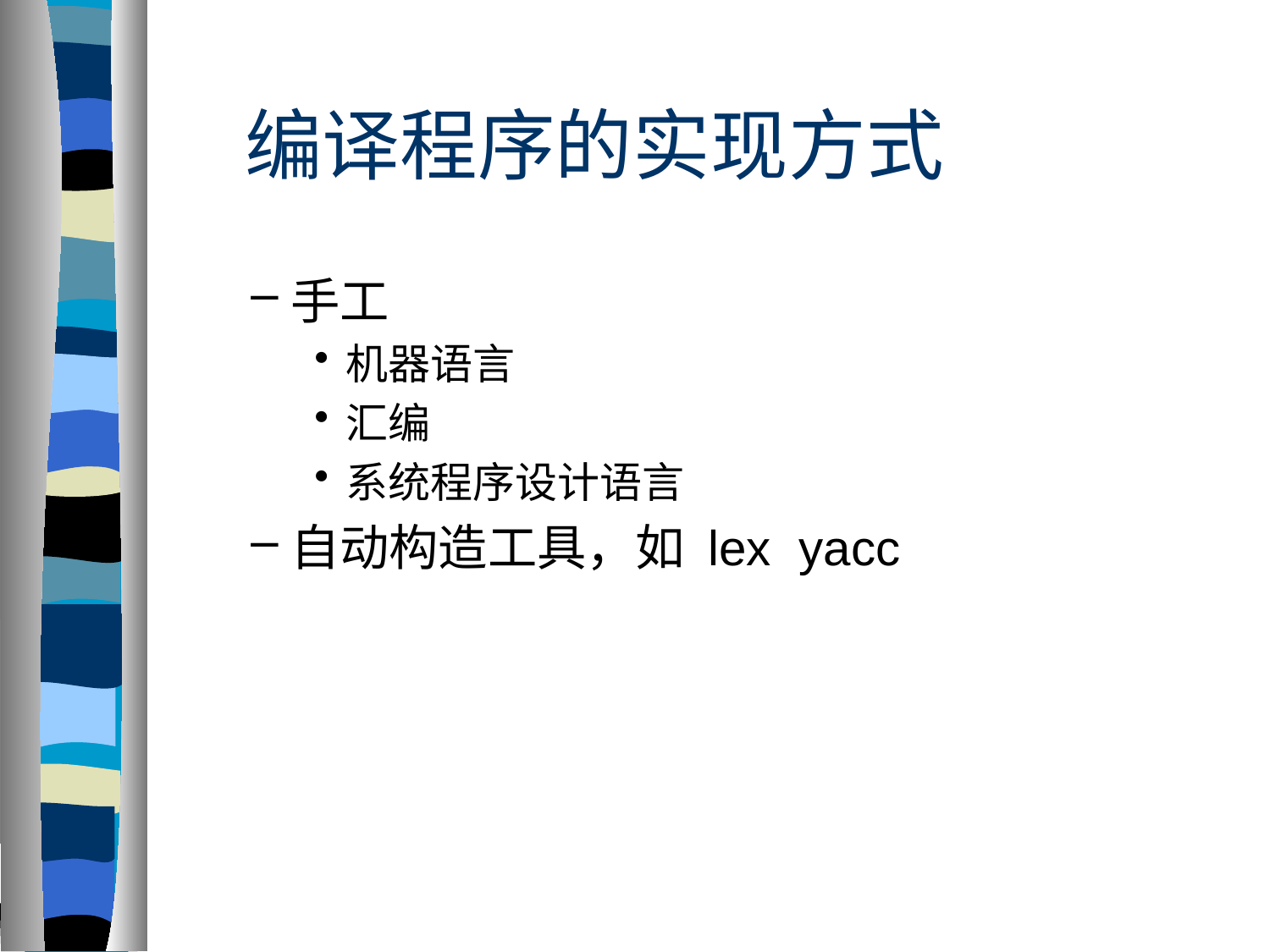

编译程序的实现方式

手工
机器语言
汇编
系统程序设计语言
自动构造工具，如 lex  yacc